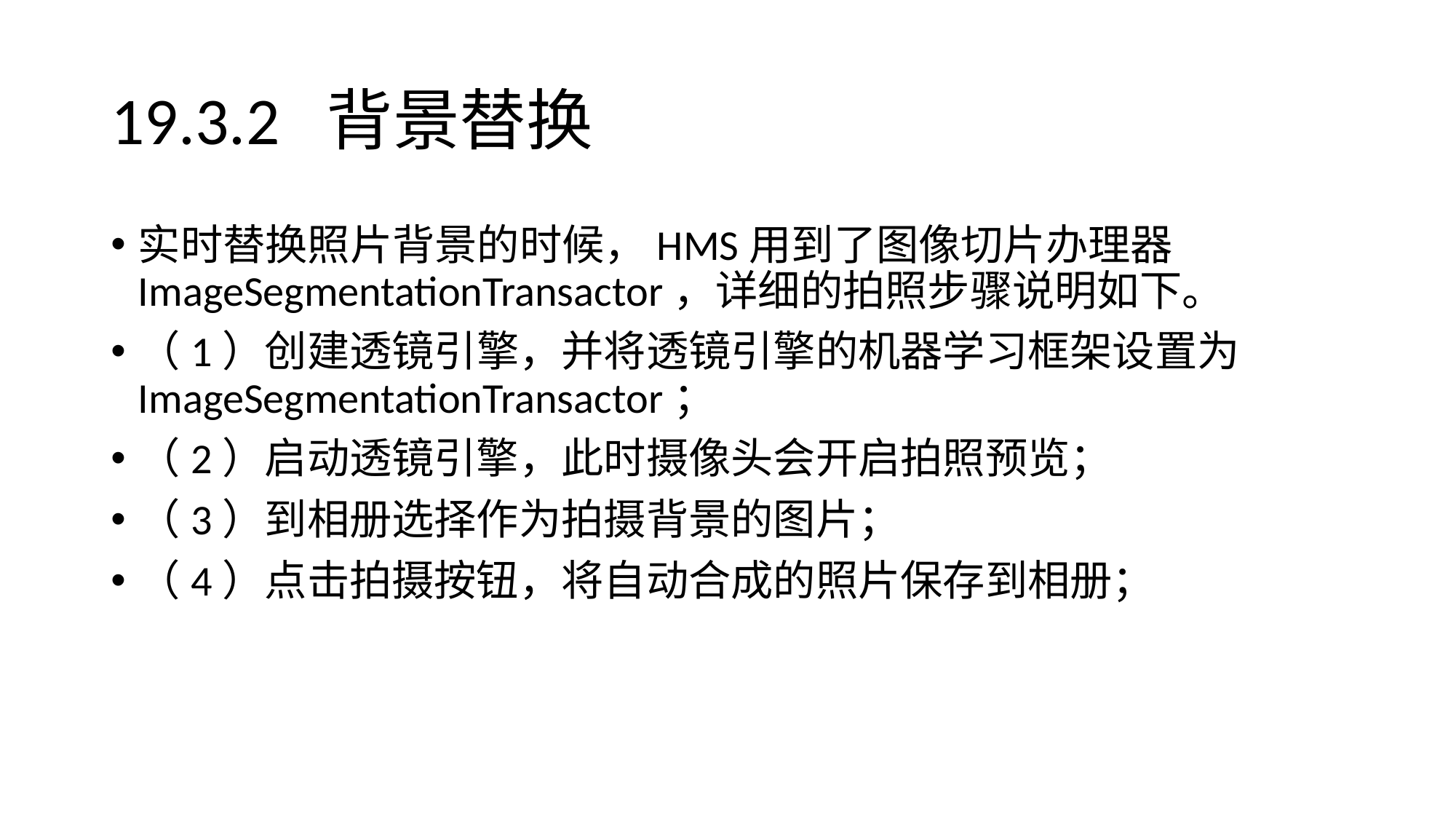

# 19.3.2  背景替换
实时替换照片背景的时候，HMS用到了图像切片办理器ImageSegmentationTransactor，详细的拍照步骤说明如下。
（1）创建透镜引擎，并将透镜引擎的机器学习框架设置为ImageSegmentationTransactor；
（2）启动透镜引擎，此时摄像头会开启拍照预览；
（3）到相册选择作为拍摄背景的图片；
（4）点击拍摄按钮，将自动合成的照片保存到相册；